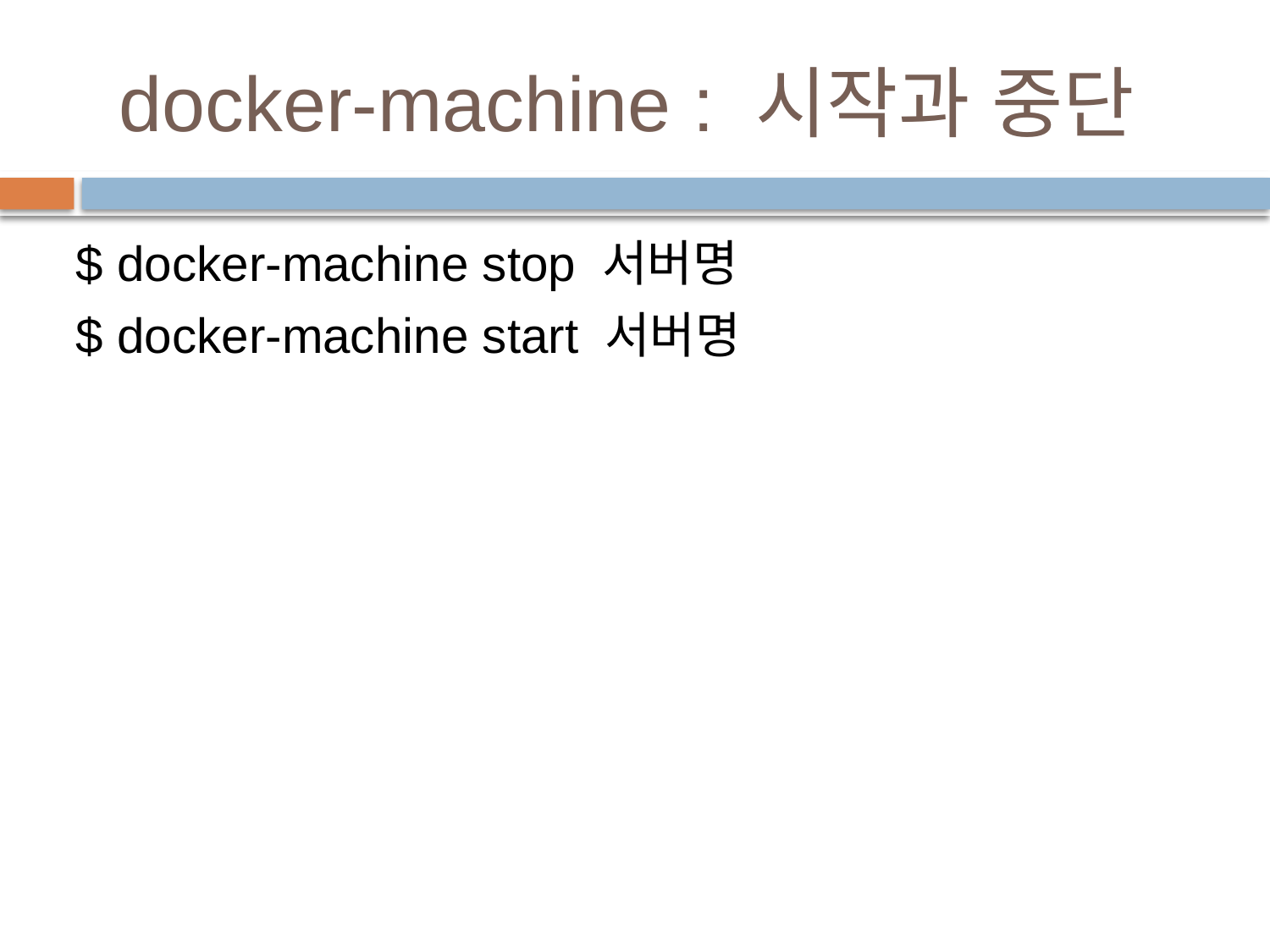

# docker-machine : 시작과 중단
$ docker-machine stop 서버명
$ docker-machine start 서버명